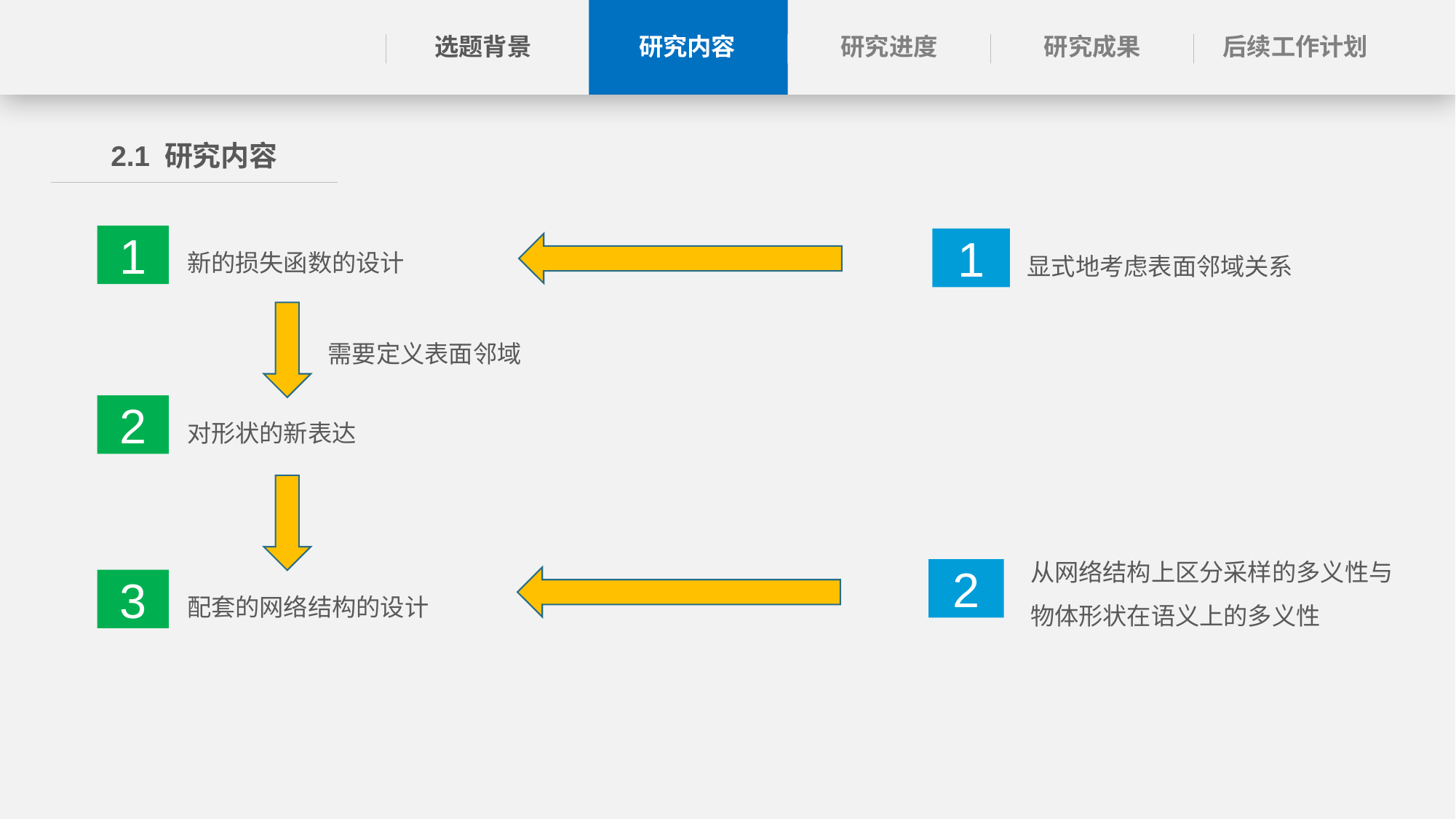

选题背景
研究进度
后续工作计划
研究内容
研究成果
2.1 研究内容
1
新的损失函数的设计
1
显式地考虑表面邻域关系

需要定义表面邻域

2
对形状的新表达

从网络结构上区分采样的多义性与
物体形状在语义上的多义性
2

3
配套的网络结构的设计